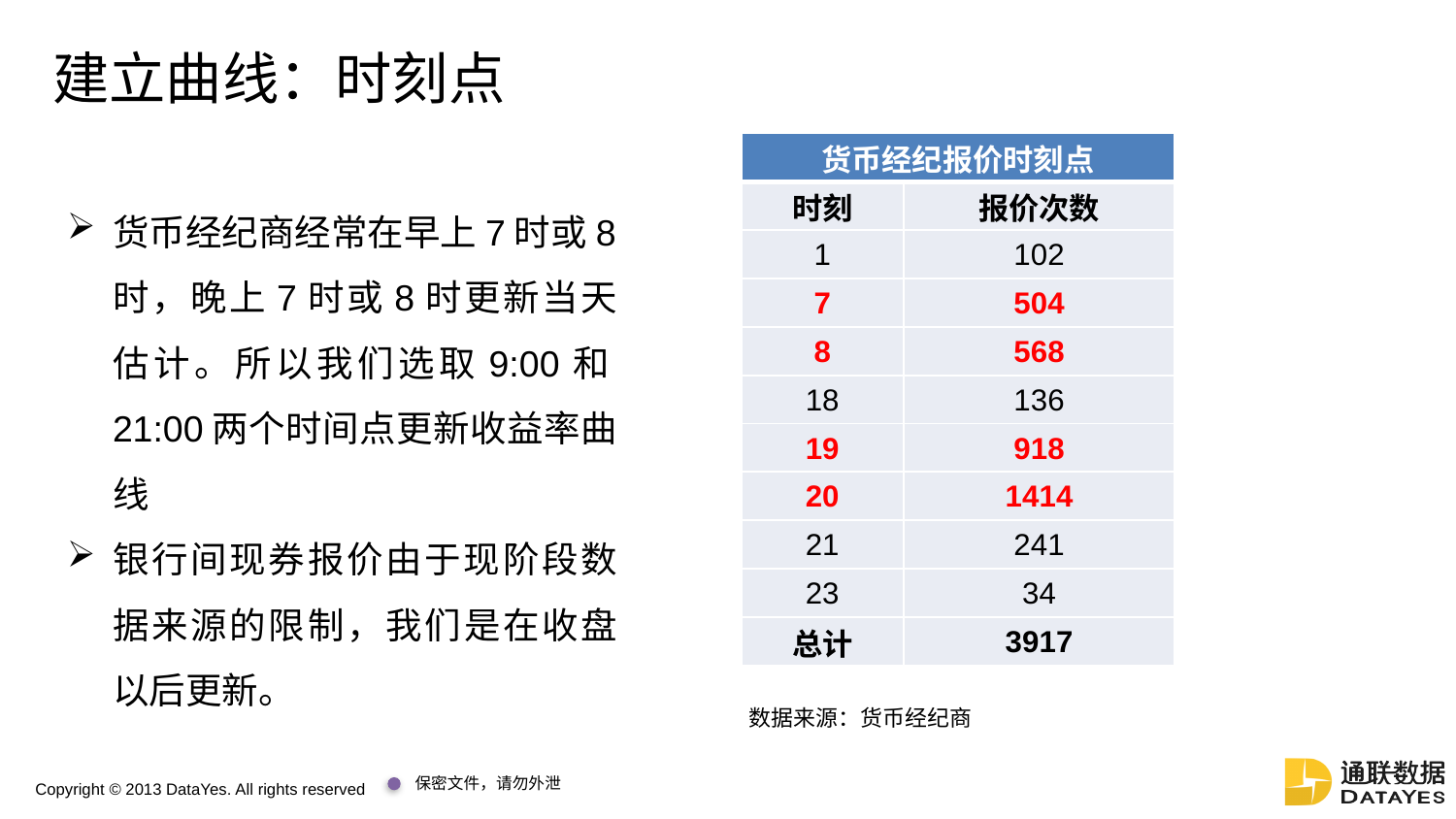

# 建立曲线：时刻点
| 货币经纪报价时刻点 |  |
| --- | --- |
| 时刻 | 报价次数 |
| 1 | 102 |
| 7 | 504 |
| 8 | 568 |
| 18 | 136 |
| 19 | 918 |
| 20 | 1414 |
| 21 | 241 |
| 23 | 34 |
| 总计 | 3917 |
货币经纪商经常在早上7时或8时，晚上7时或8时更新当天估计。所以我们选取9:00和21:00两个时间点更新收益率曲线
银行间现券报价由于现阶段数据来源的限制，我们是在收盘以后更新。
数据来源：货币经纪商